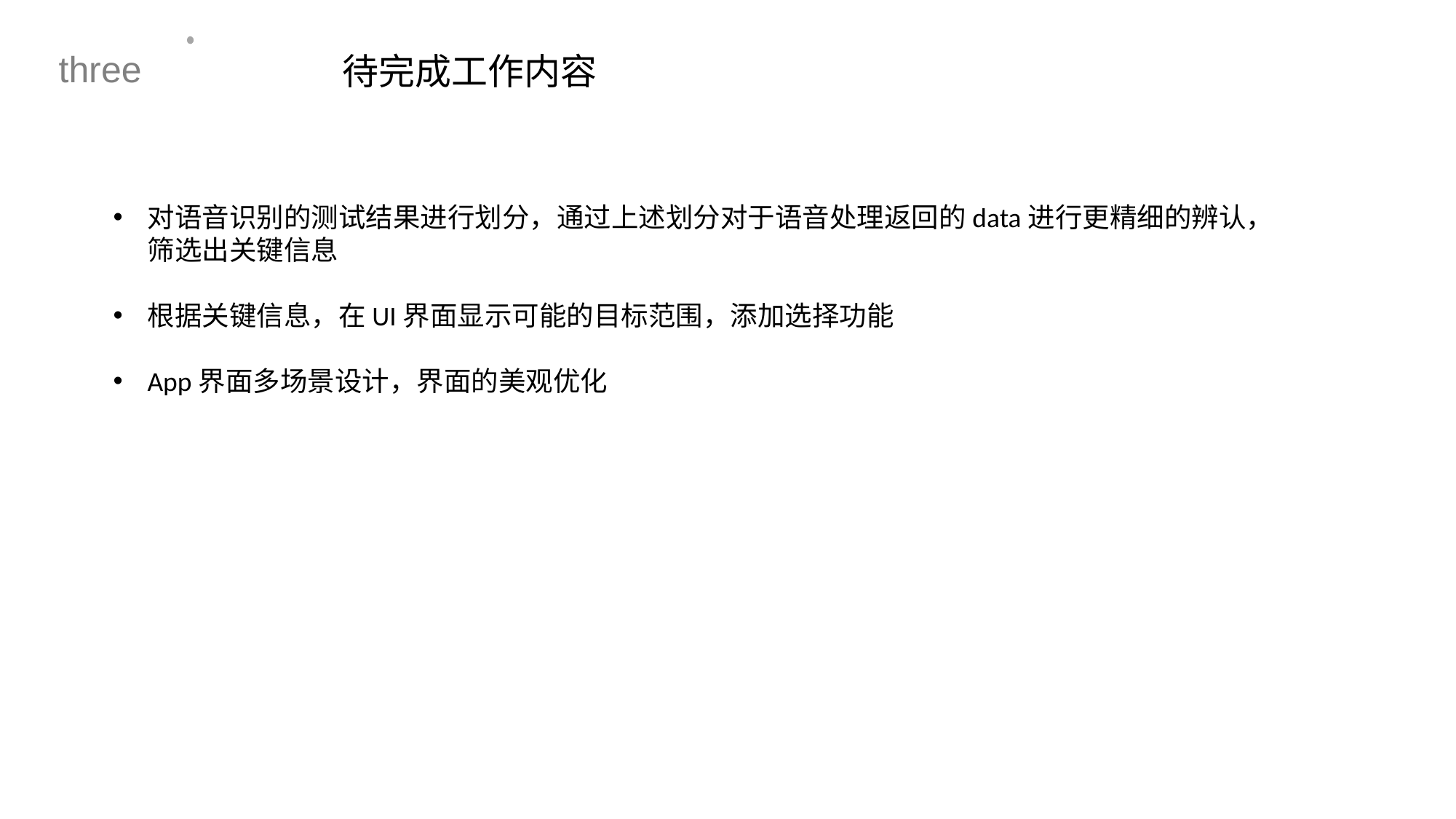

待完成工作内容

three
对语音识别的测试结果进行划分，通过上述划分对于语音处理返回的data进行更精细的辨认，筛选出关键信息
根据关键信息，在UI界面显示可能的目标范围，添加选择功能

App界面多场景设计，界面的美观优化